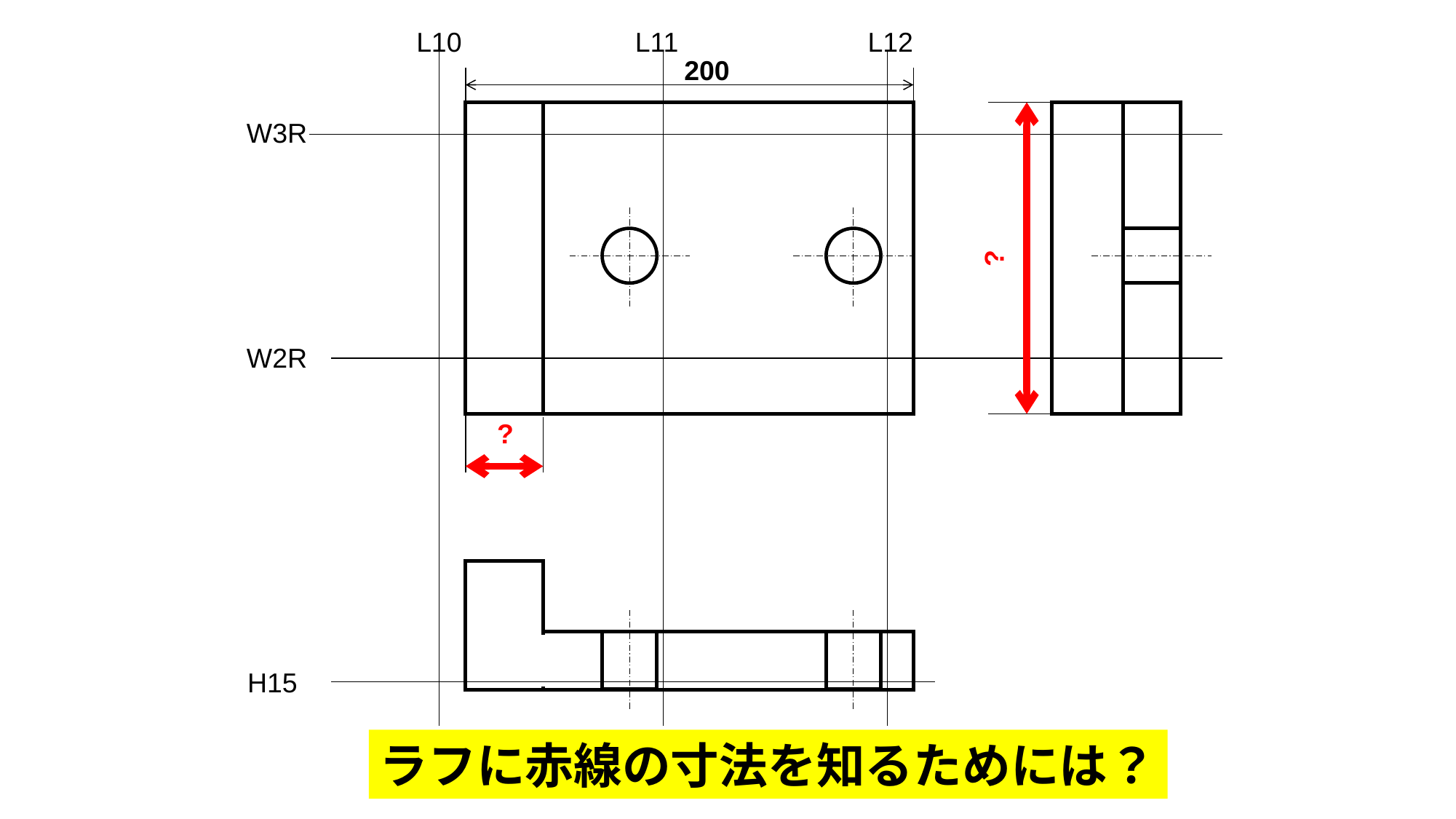

L10
L11
L12
200

W3R

?
W2R
?

H15
ラフに赤線の寸法を知るためには？